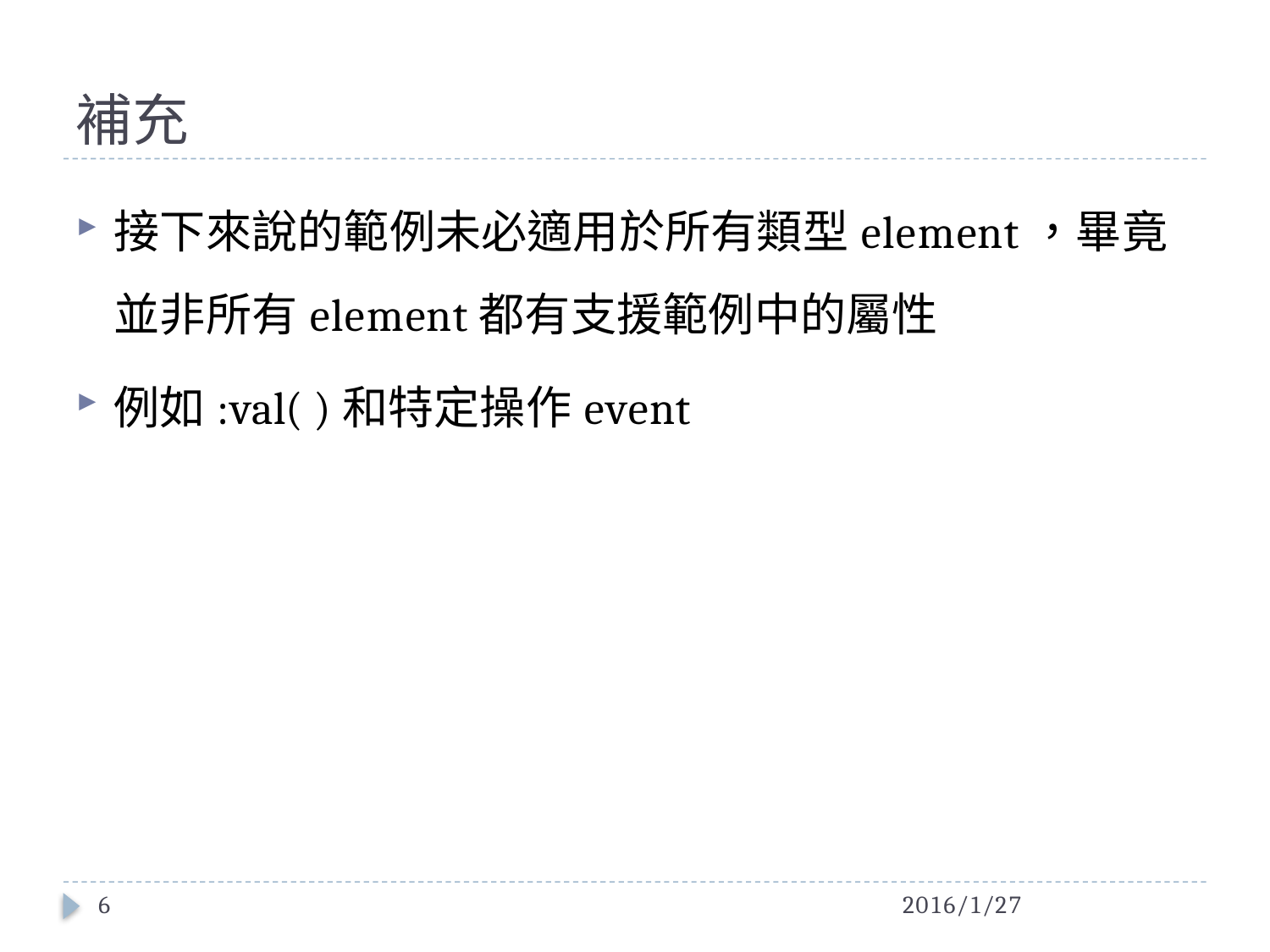

# 補充
接下來說的範例未必適用於所有類型element，畢竟並非所有element都有支援範例中的屬性
例如:val( )和特定操作event
6
2016/1/27